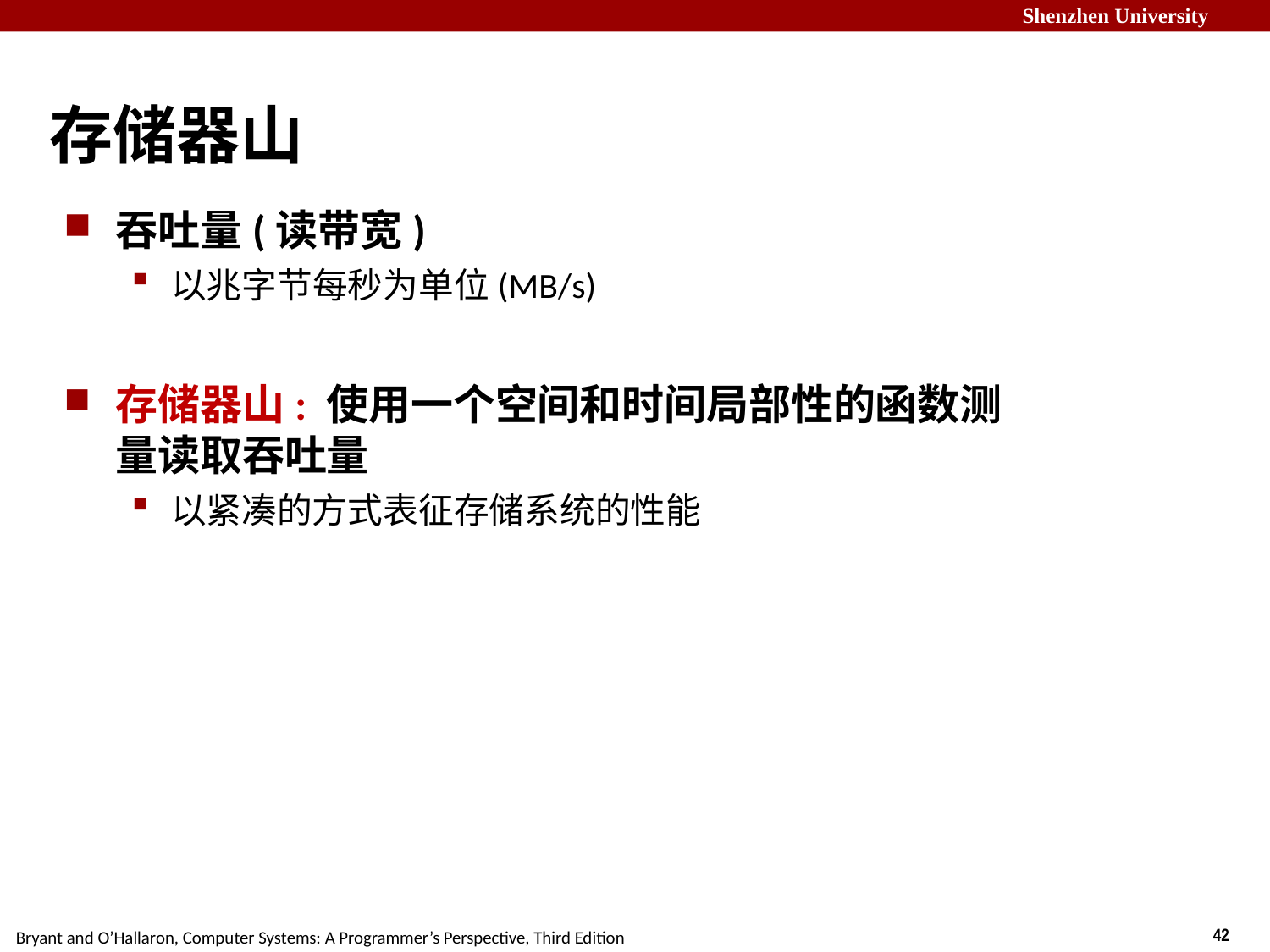

# 存储器山
吞吐量(读带宽)
以兆字节每秒为单位(MB/s)

存储器山: 使用一个空间和时间局部性的函数测量读取吞吐量
以紧凑的方式表征存储系统的性能